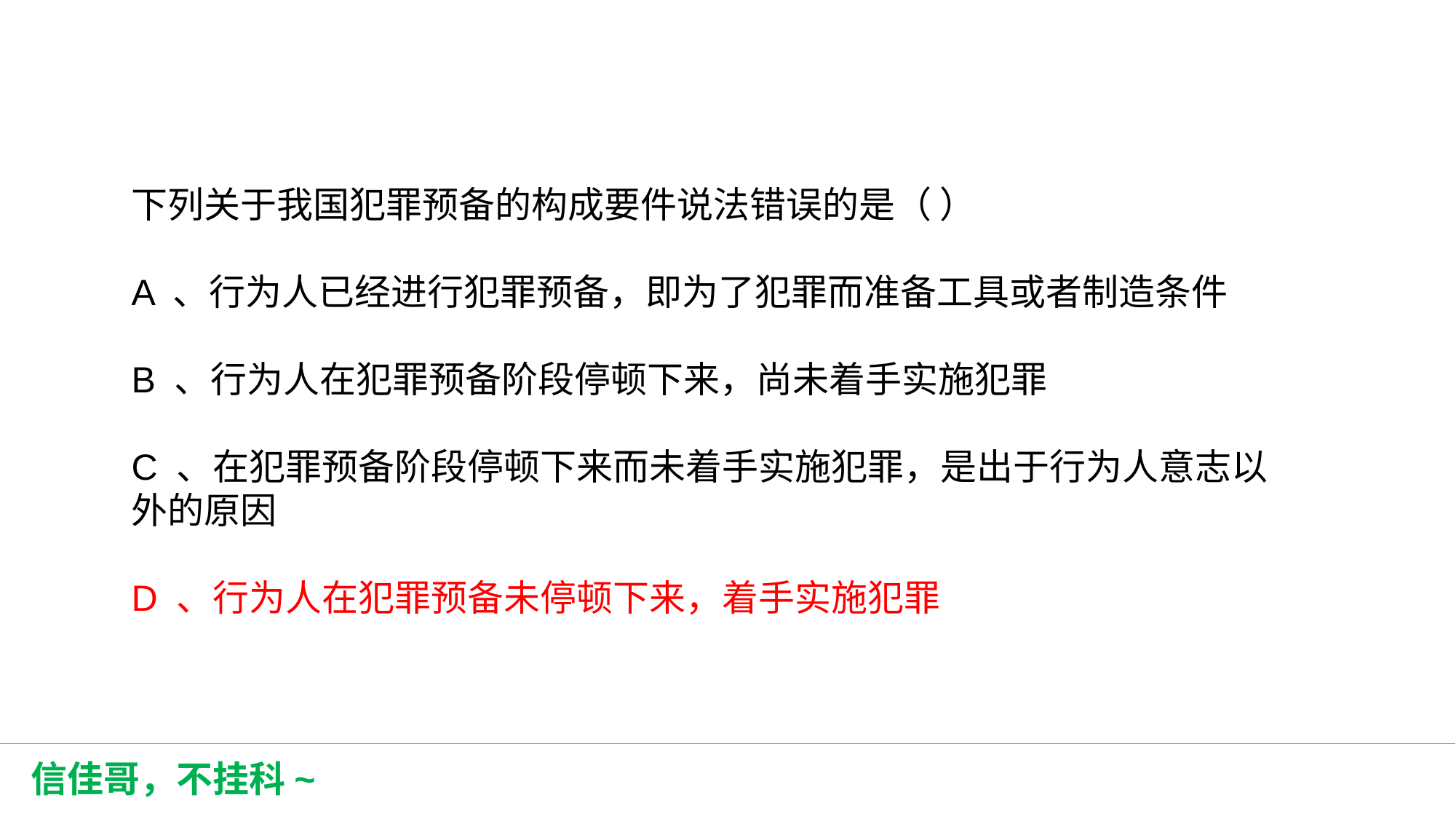

下列关于我国犯罪预备的构成要件说法错误的是（ ）

A 、行为人已经进行犯罪预备，即为了犯罪而准备工具或者制造条件

B 、行为人在犯罪预备阶段停顿下来，尚未着手实施犯罪

C 、在犯罪预备阶段停顿下来而未着手实施犯罪，是出于行为人意志以外的原因

D 、行为人在犯罪预备未停顿下来，着手实施犯罪